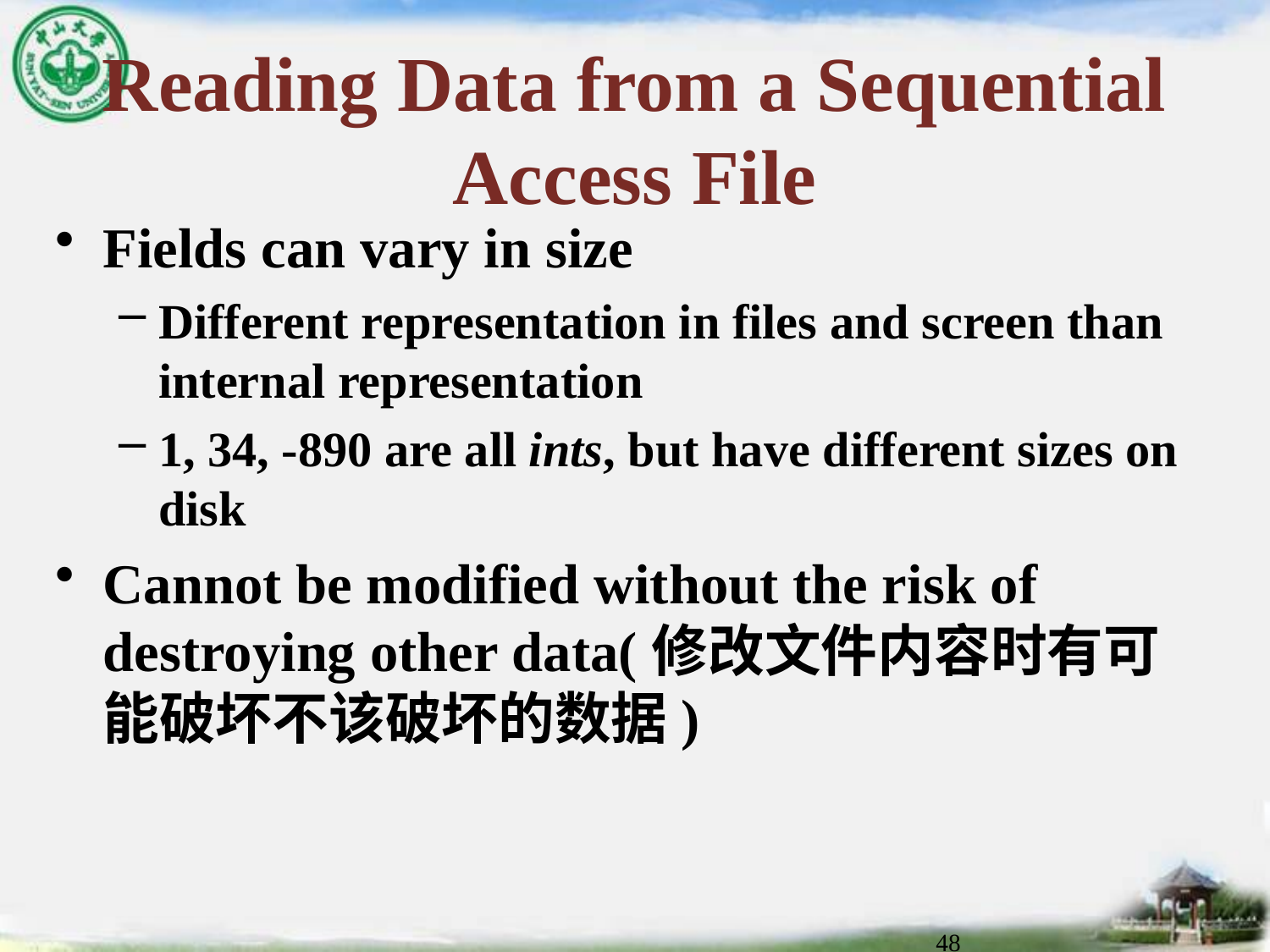

# Reading Data from a Sequential Access File
Fields can vary in size
Different representation in files and screen than internal representation
1, 34, -890 are all ints, but have different sizes on disk
Cannot be modified without the risk of destroying other data(修改文件内容时有可能破坏不该破坏的数据)
48